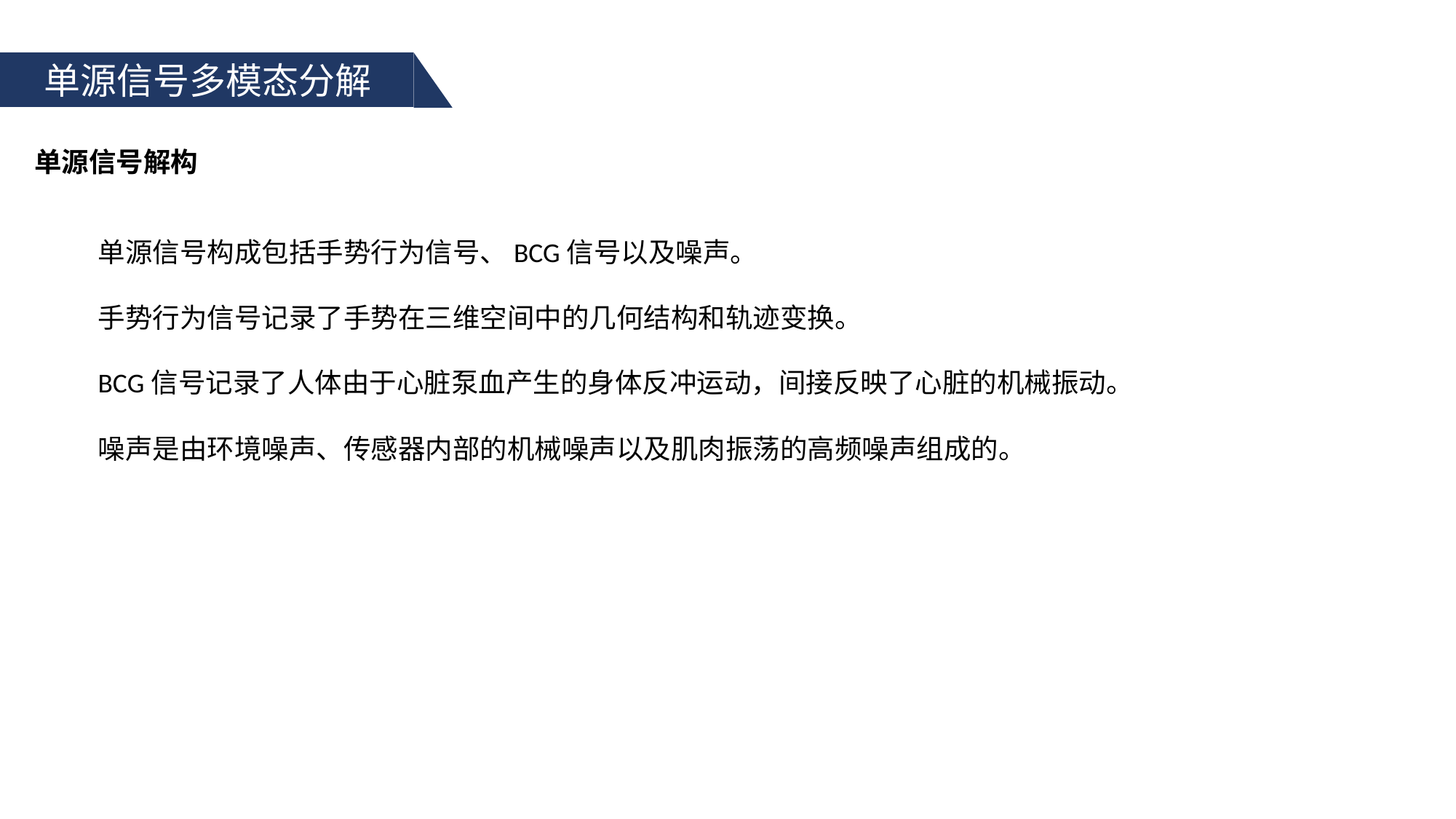

单源信号多模态分解

单源信号解构
单源信号构成包括手势行为信号、BCG信号以及噪声。

手势行为信号记录了手势在三维空间中的几何结构和轨迹变换。

BCG信号记录了人体由于心脏泵血产生的身体反冲运动，间接反映了心脏的机械振动。

噪声是由环境噪声、传感器内部的机械噪声以及肌肉振荡的高频噪声组成的。